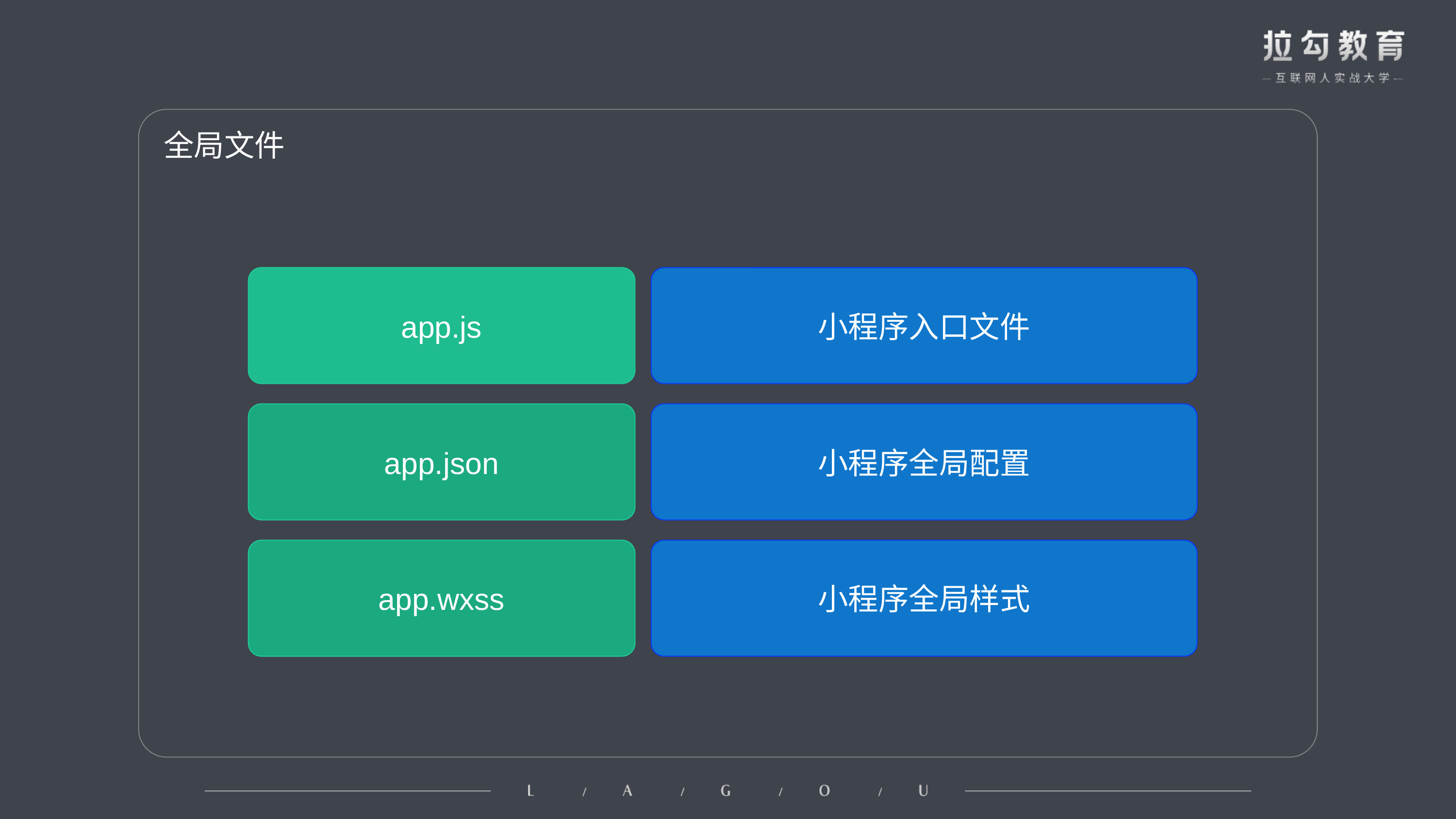

全局文件
app.js
小程序入口文件
app.json
小程序全局配置
app.wxss
小程序全局样式